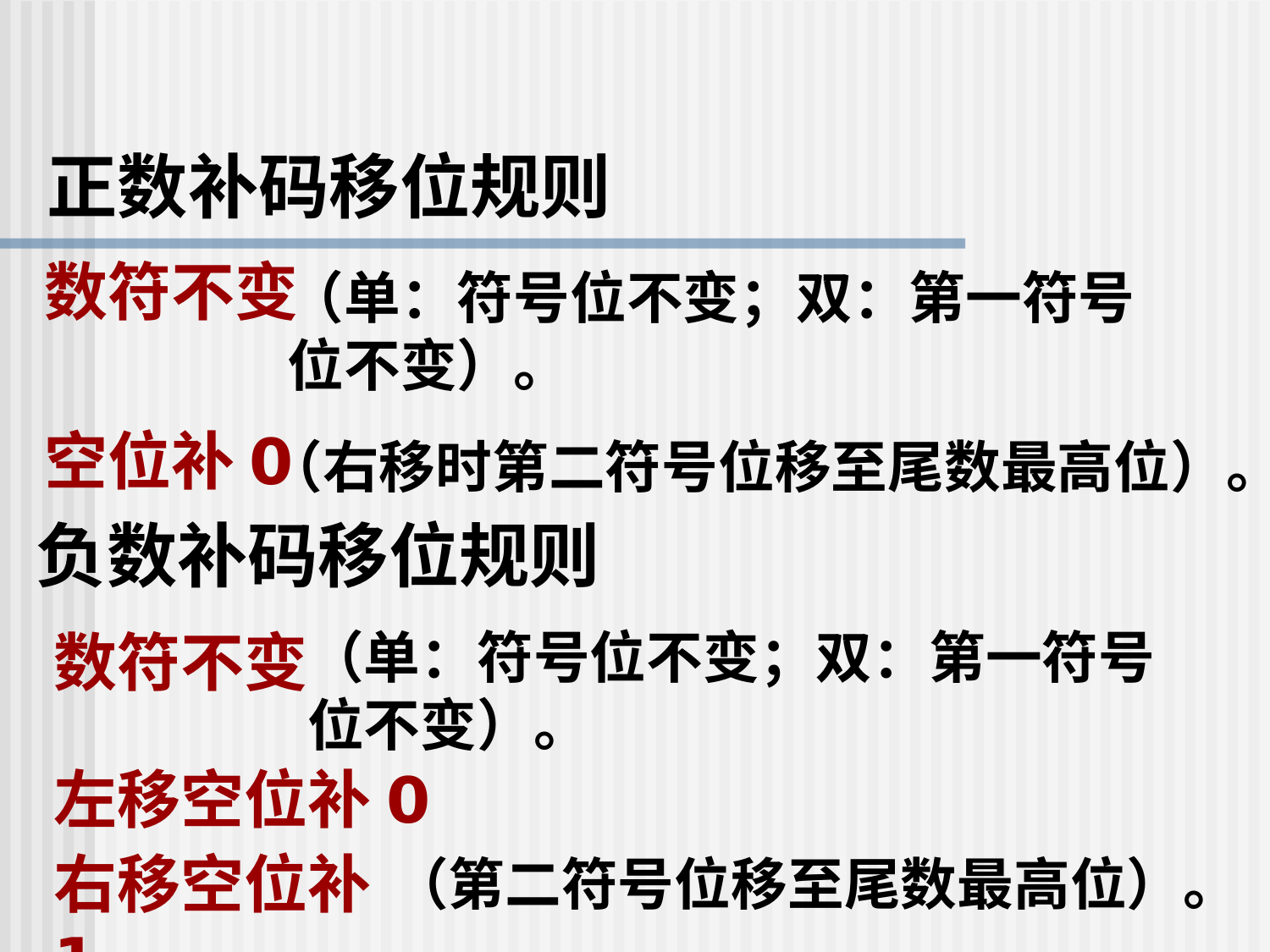

正数补码移位规则
数符不变
（单：符号位不变；双：第一符号位不变）。
空位补0
（右移时第二符号位移至尾数最高位）。
负数补码移位规则
数符不变
（单：符号位不变；双：第一符号位不变）。
左移空位补0
右移空位补1
（第二符号位移至尾数最高位）。